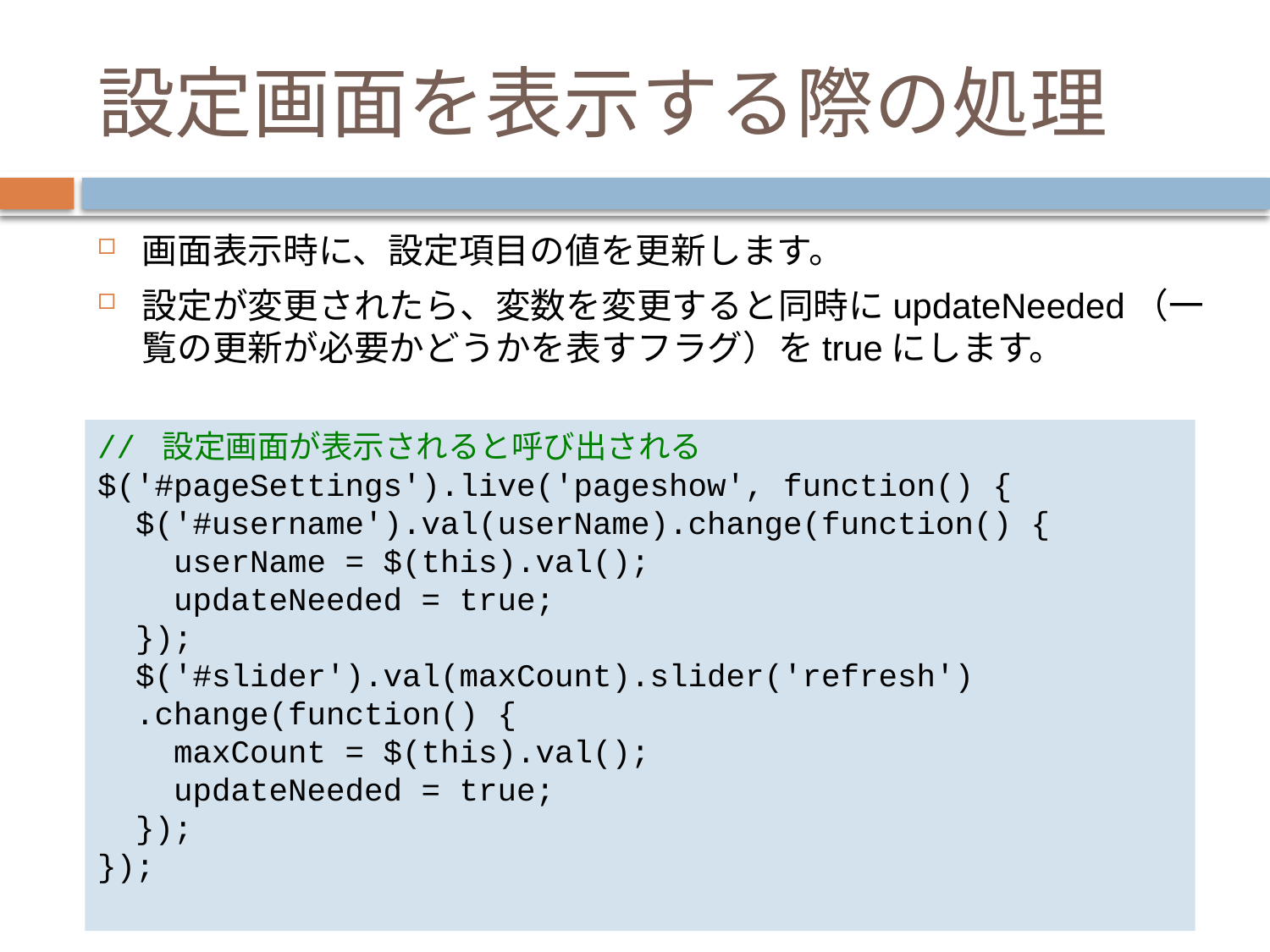

# 設定画面を表示する際の処理
画面表示時に、設定項目の値を更新します。
設定が変更されたら、変数を変更すると同時にupdateNeeded（一覧の更新が必要かどうかを表すフラグ）をtrueにします。
// 設定画面が表示されると呼び出される
$('#pageSettings').live('pageshow', function() {
  $('#username').val(userName).change(function() {
    userName = $(this).val();
    updateNeeded = true;
  });
  $('#slider').val(maxCount).slider('refresh')
  .change(function() {
    maxCount = $(this).val();
    updateNeeded = true;
  });
});